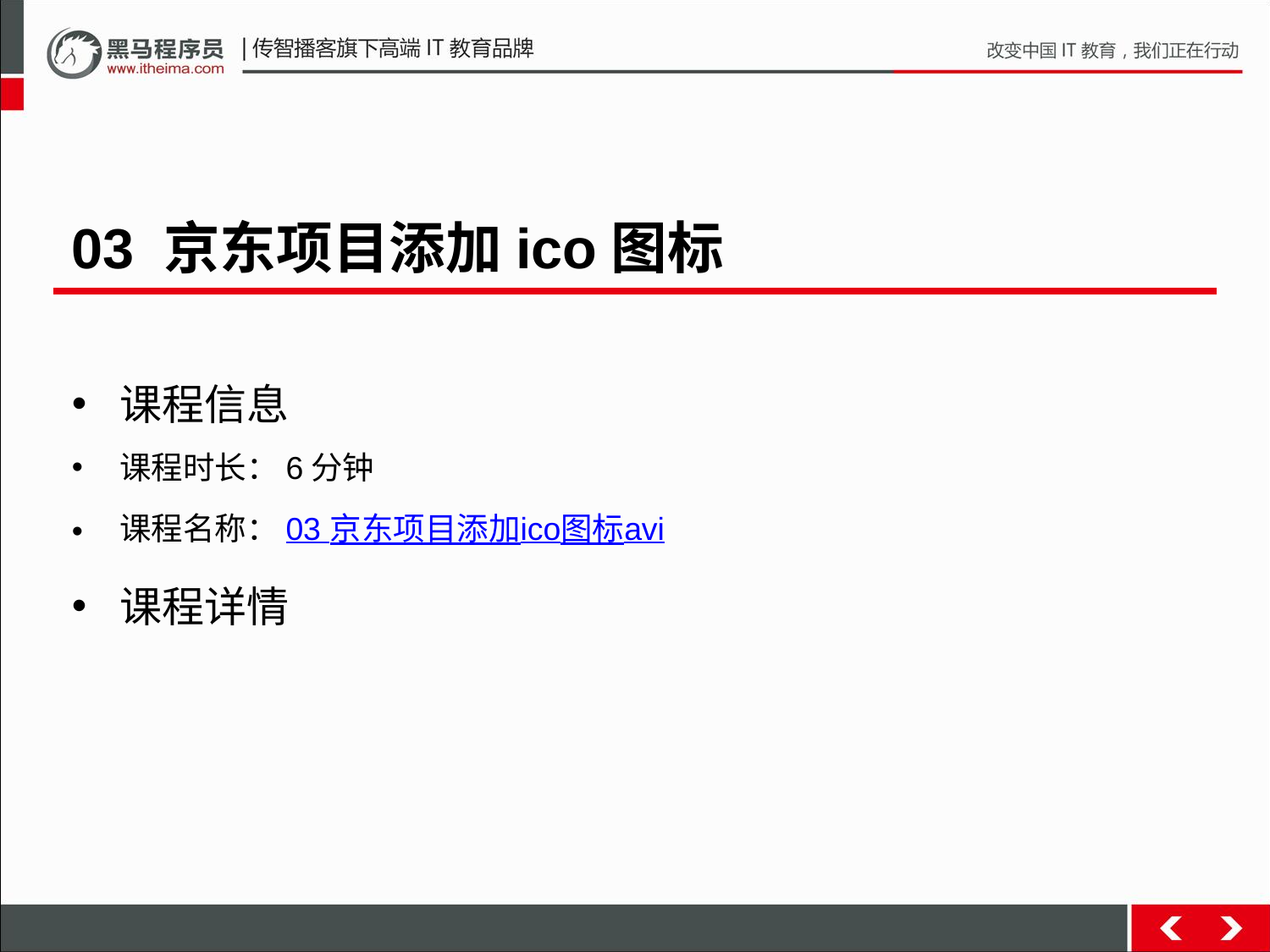

03 京东项目添加ico图标
课程信息
课程时长：6分钟
课程名称：03 京东项目添加ico图标avi
课程详情